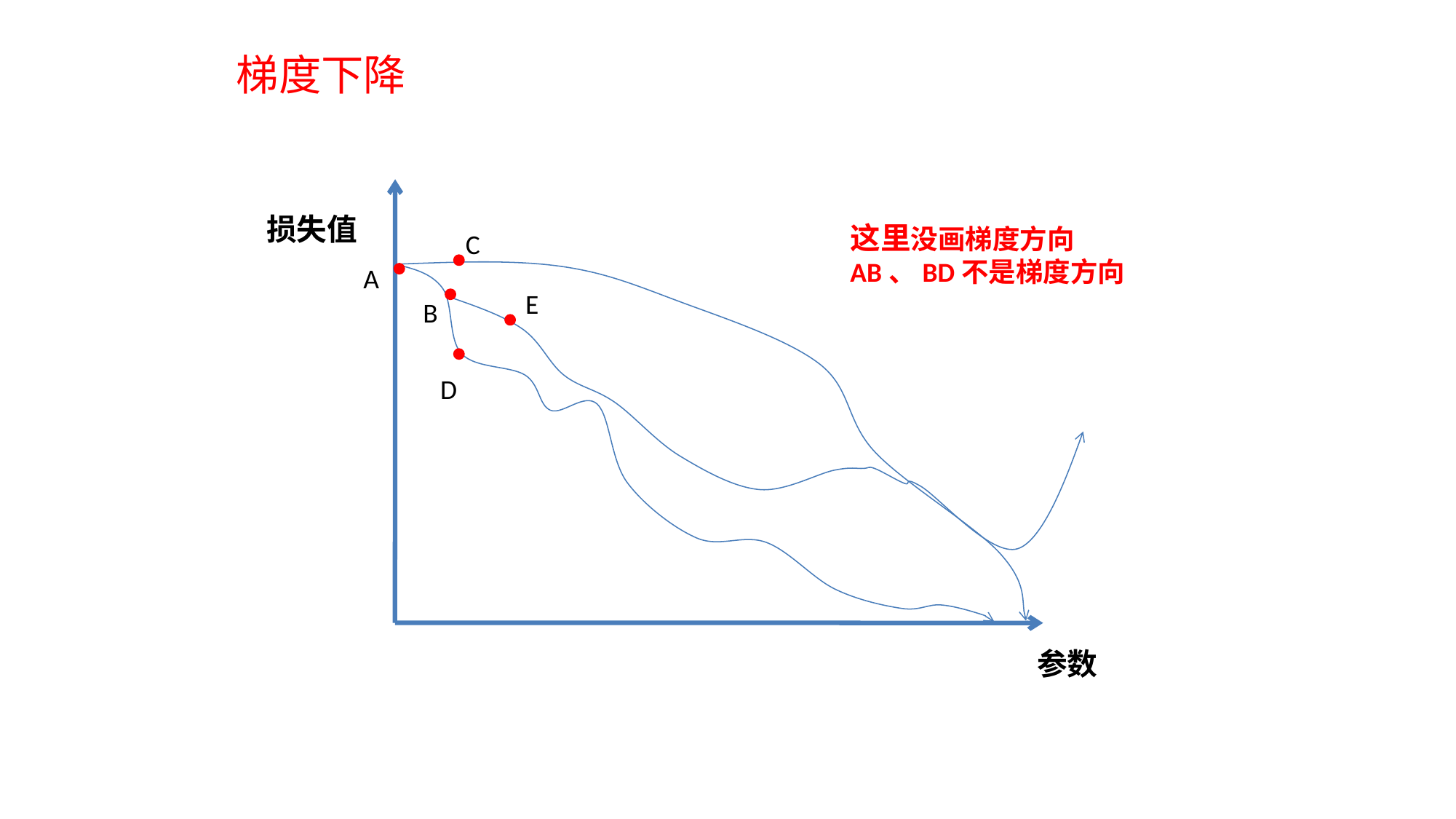

梯度下降
损失值
这里没画梯度方向
AB、BD不是梯度方向
C
A

E
B

D
参数